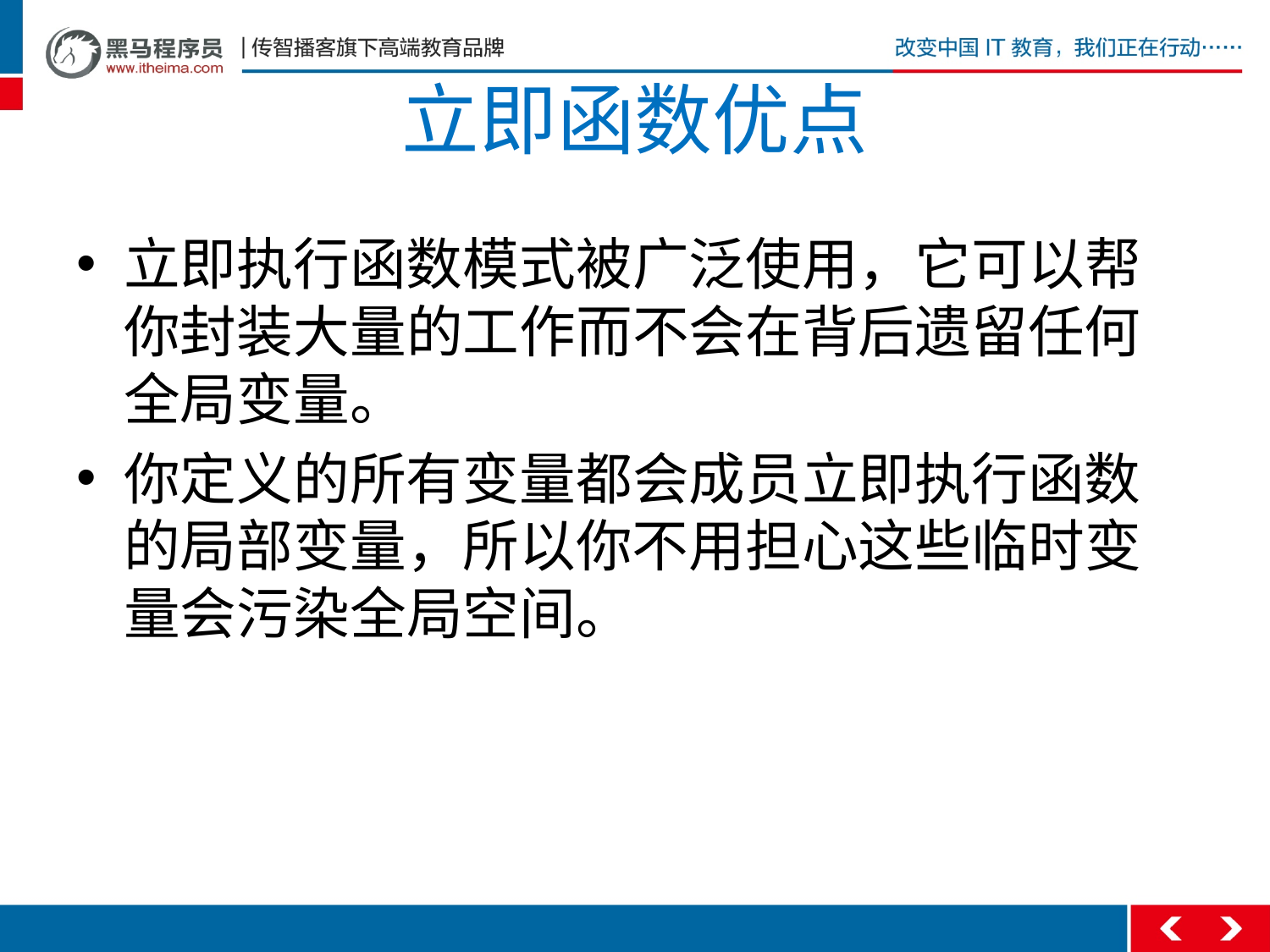

# 立即函数优点
立即执行函数模式被广泛使用，它可以帮你封装大量的工作而不会在背后遗留任何全局变量。
你定义的所有变量都会成员立即执行函数的局部变量，所以你不用担心这些临时变量会污染全局空间。